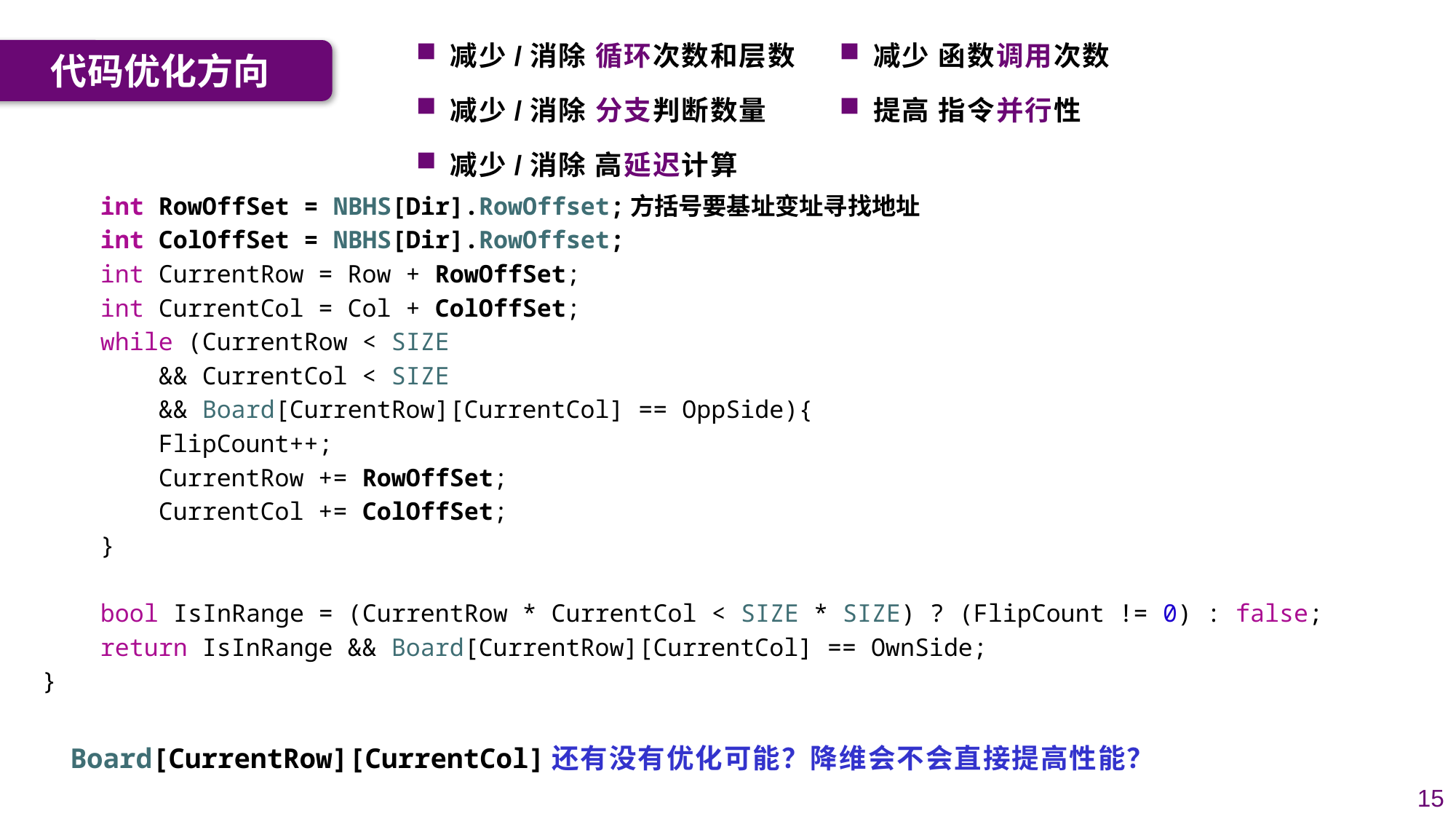

减少/消除 循环次数和层数
减少/消除 分支判断数量
减少/消除 高延迟计算
减少 函数调用次数
提高 指令并行性

代码优化方向
    int RowOffSet = NBHS[Dir].RowOffset;方括号要基址变址寻找地址
    int ColOffSet = NBHS[Dir].RowOffset;
    int CurrentRow = Row + RowOffSet;
    int CurrentCol = Col + ColOffSet;
    while (CurrentRow < SIZE
        && CurrentCol < SIZE
        && Board[CurrentRow][CurrentCol] == OppSide){
        FlipCount++;
        CurrentRow += RowOffSet;
        CurrentCol += ColOffSet;
    }

    bool IsInRange = (CurrentRow * CurrentCol < SIZE * SIZE) ? (FlipCount != 0) : false;
    return IsInRange && Board[CurrentRow][CurrentCol] == OwnSide;
}
Board[CurrentRow][CurrentCol]还有没有优化可能？降维会不会直接提高性能？
15